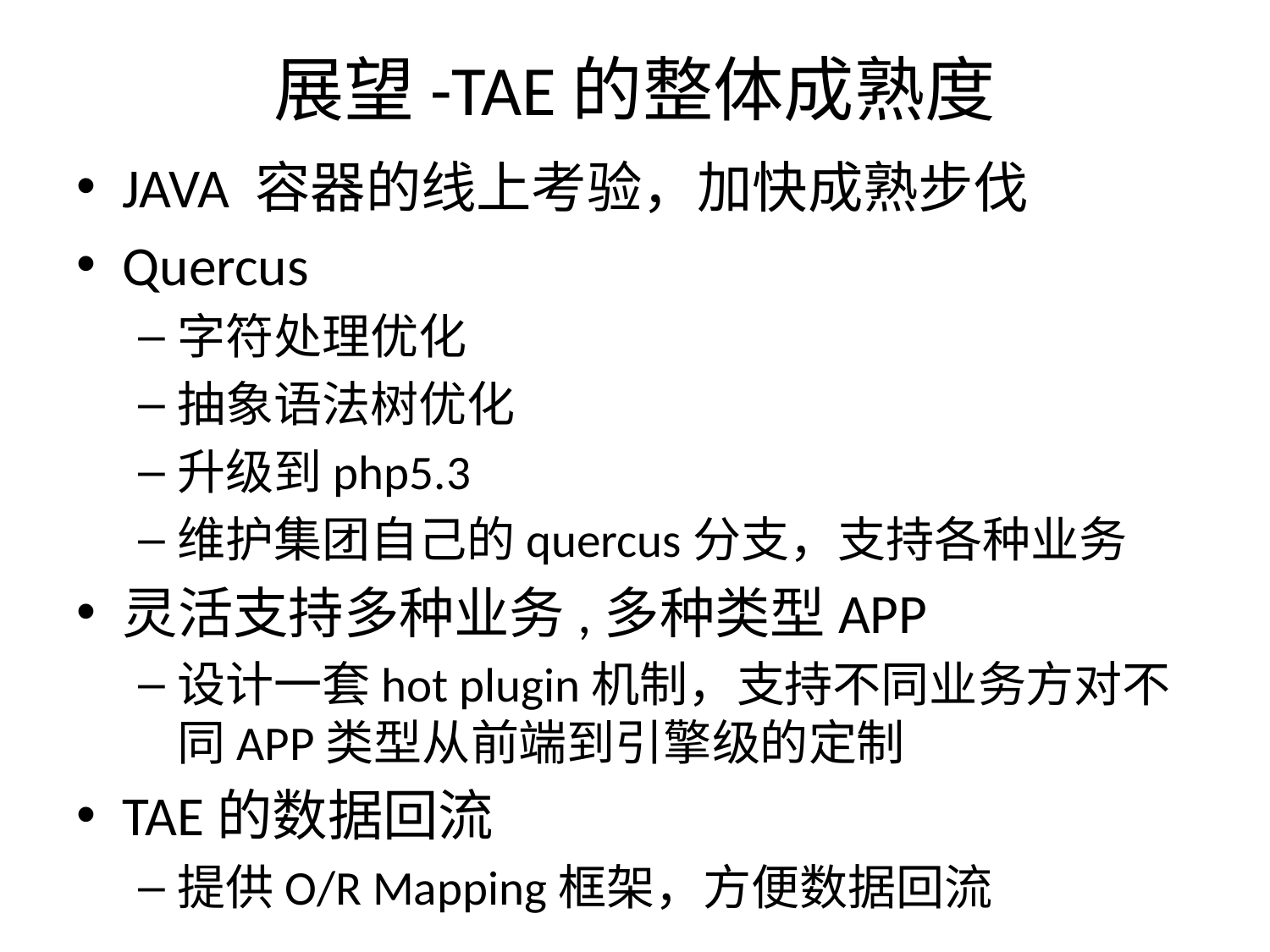

# 展望-TAE的整体成熟度
JAVA 容器的线上考验，加快成熟步伐
Quercus
字符处理优化
抽象语法树优化
升级到php5.3
维护集团自己的quercus分支，支持各种业务
灵活支持多种业务,多种类型APP
设计一套hot plugin机制，支持不同业务方对不同APP类型从前端到引擎级的定制
TAE的数据回流
提供O/R Mapping框架，方便数据回流